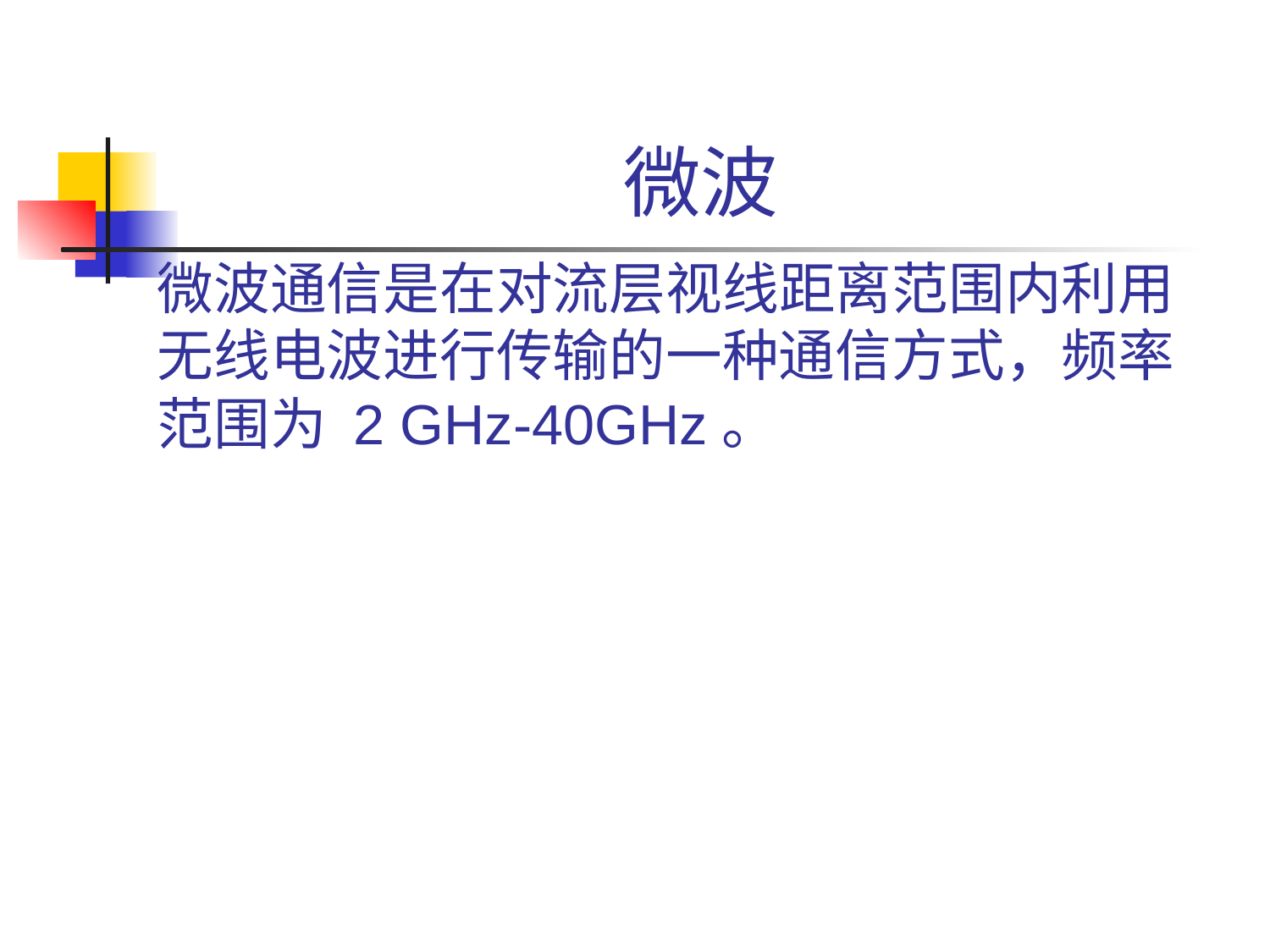

# 微波
微波通信是在对流层视线距离范围内利用无线电波进行传输的一种通信方式，频率范围为 2 GHz-40GHz。